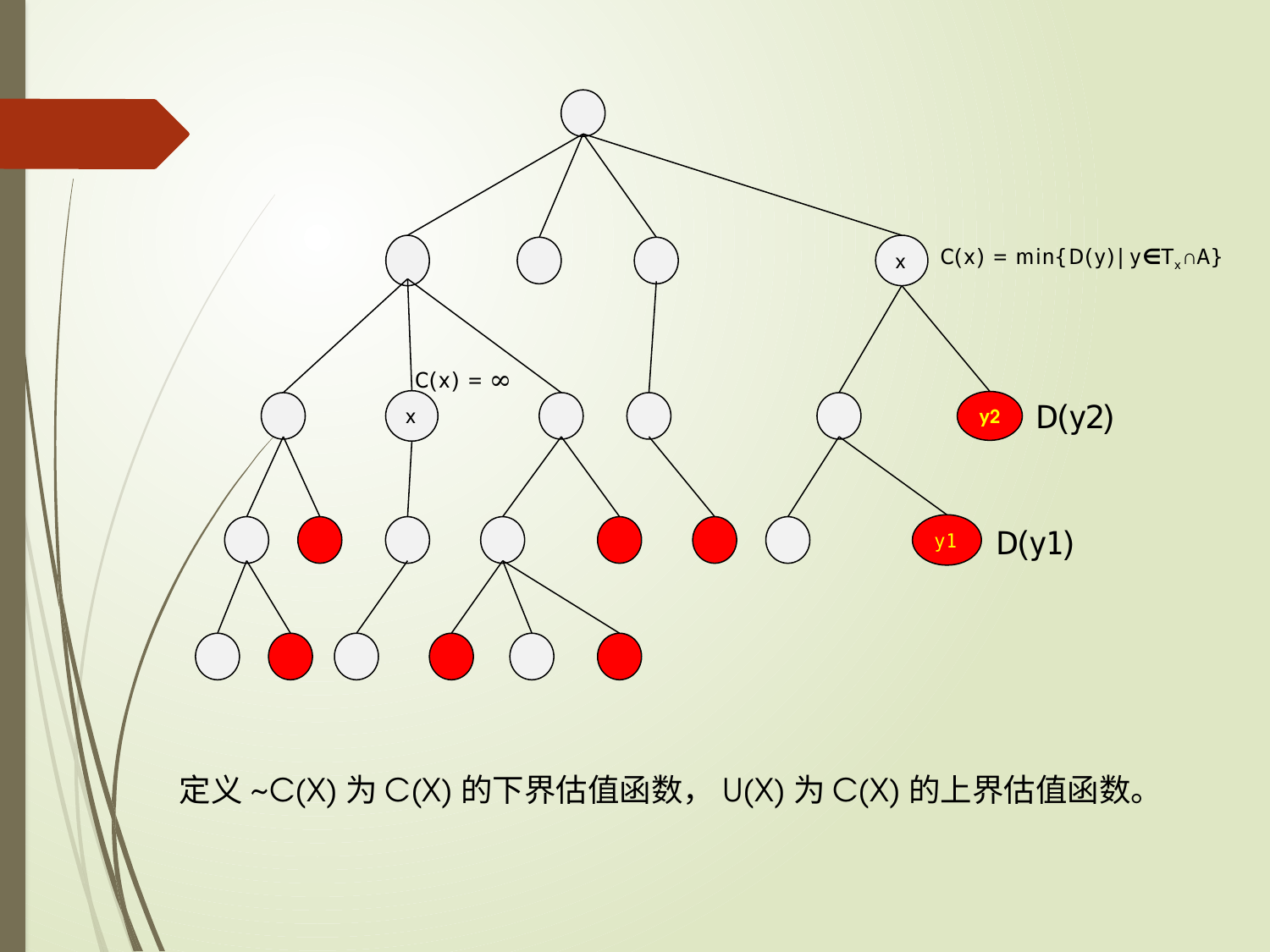

x

x
y2

y1

C(x) = min{D(y)|y∈Tx∩A}
C(x) = ∞
D(y2)
D(y1)
定义~C(X)为C(X)的下界估值函数，U(X)为C(X)的上界估值函数。